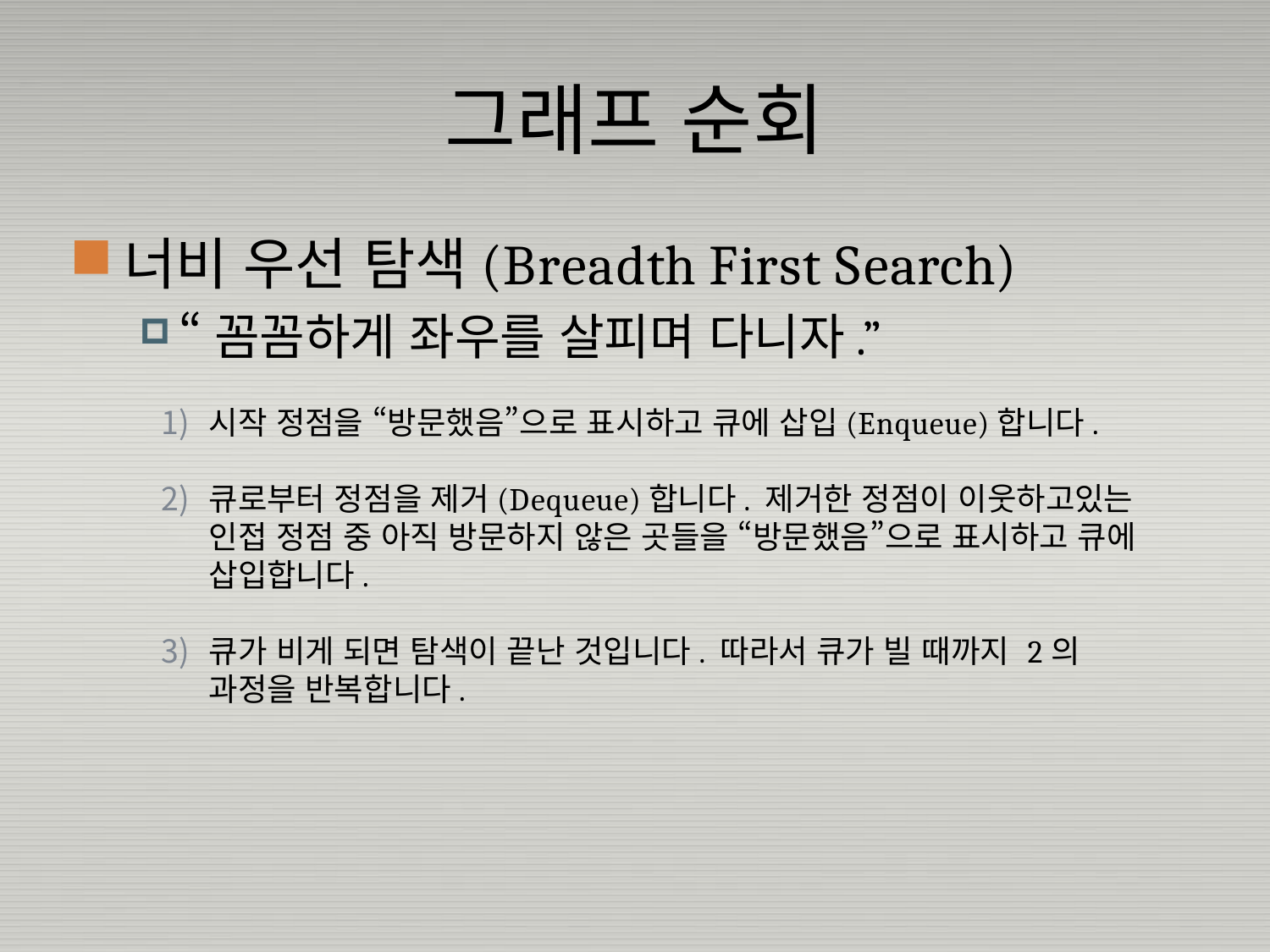

# 그래프 순회
너비 우선 탐색(Breadth First Search)
“꼼꼼하게 좌우를 살피며 다니자.”
시작 정점을 “방문했음”으로 표시하고 큐에 삽입(Enqueue)합니다.

큐로부터 정점을 제거(Dequeue)합니다. 제거한 정점이 이웃하고있는 인접 정점 중 아직 방문하지 않은 곳들을 “방문했음”으로 표시하고 큐에 삽입합니다.

큐가 비게 되면 탐색이 끝난 것입니다. 따라서 큐가 빌 때까지 2의 과정을 반복합니다.